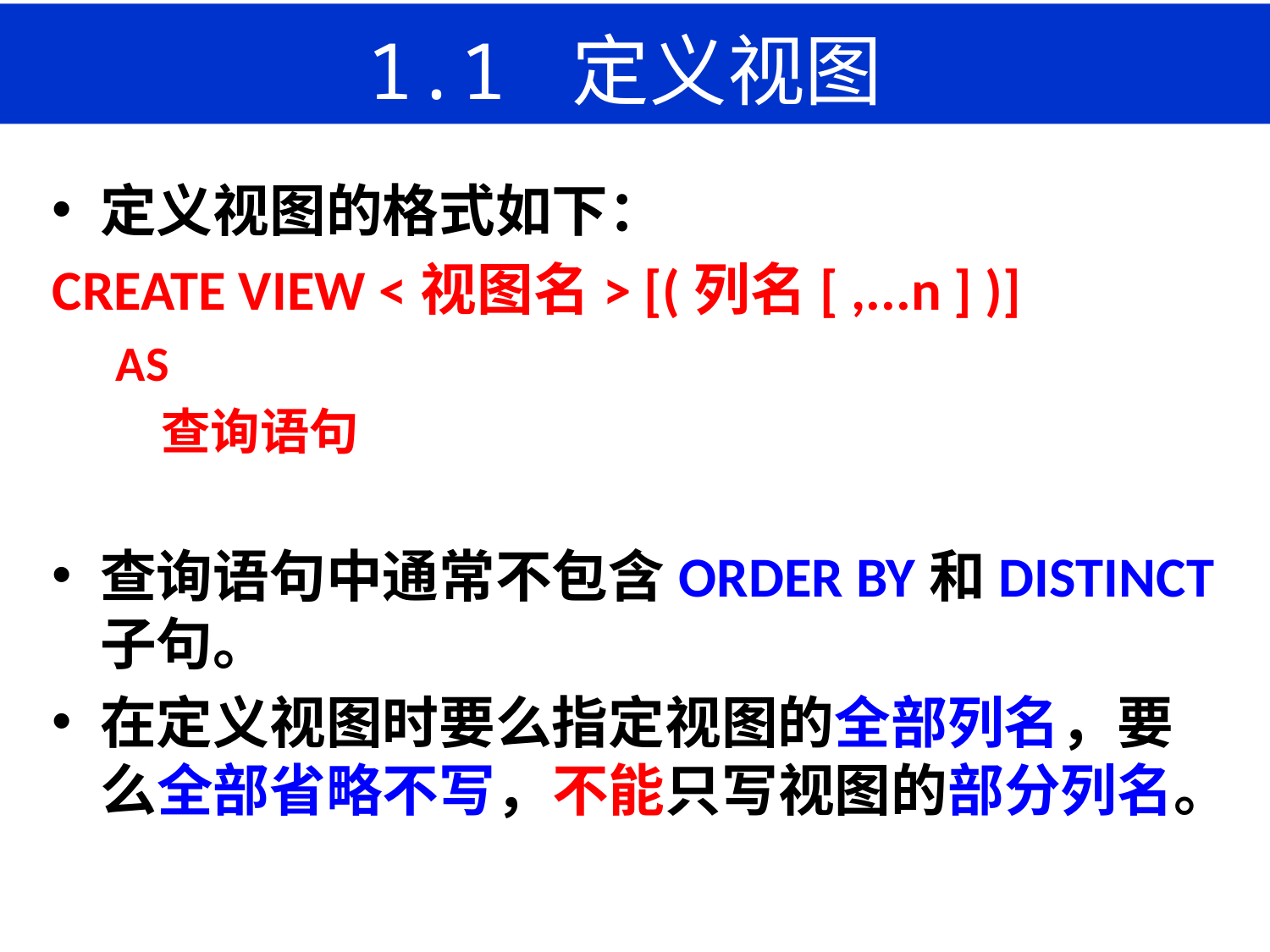

# 1.1 定义视图
定义视图的格式如下：
CREATE VIEW <视图名> [(列名[ ,...n ] )]
AS
   查询语句

查询语句中通常不包含ORDER BY和DISTINCT子句。
在定义视图时要么指定视图的全部列名，要么全部省略不写，不能只写视图的部分列名。